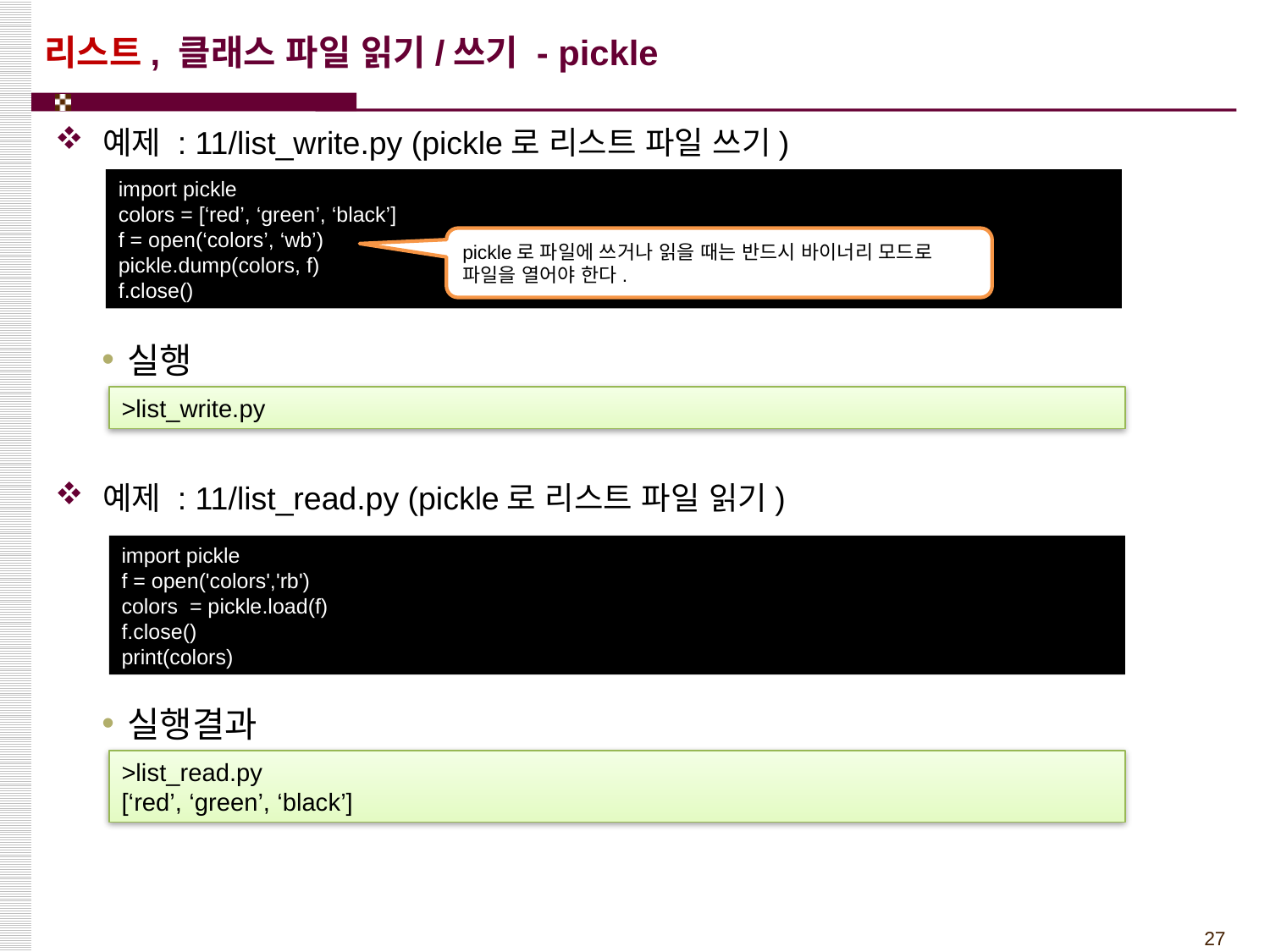

# 리스트, 클래스 파일 읽기/쓰기 - pickle
예제 : 11/list_write.py (pickle로 리스트 파일 쓰기)

예제 : 11/list_read.py (pickle로 리스트 파일 읽기)

import pickle
colors = [‘red’, ‘green’, ‘black’]
f = open(‘colors’, ‘wb’)
pickle.dump(colors, f)
f.close()
pickle로 파일에 쓰거나 읽을 때는 반드시 바이너리 모드로 파일을 열어야 한다.
실행

>list_write.py
import pickle
f = open('colors','rb')
colors  = pickle.load(f)
f.close()
print(colors)
실행결과

>list_read.py
[‘red’, ‘green’, ‘black’]